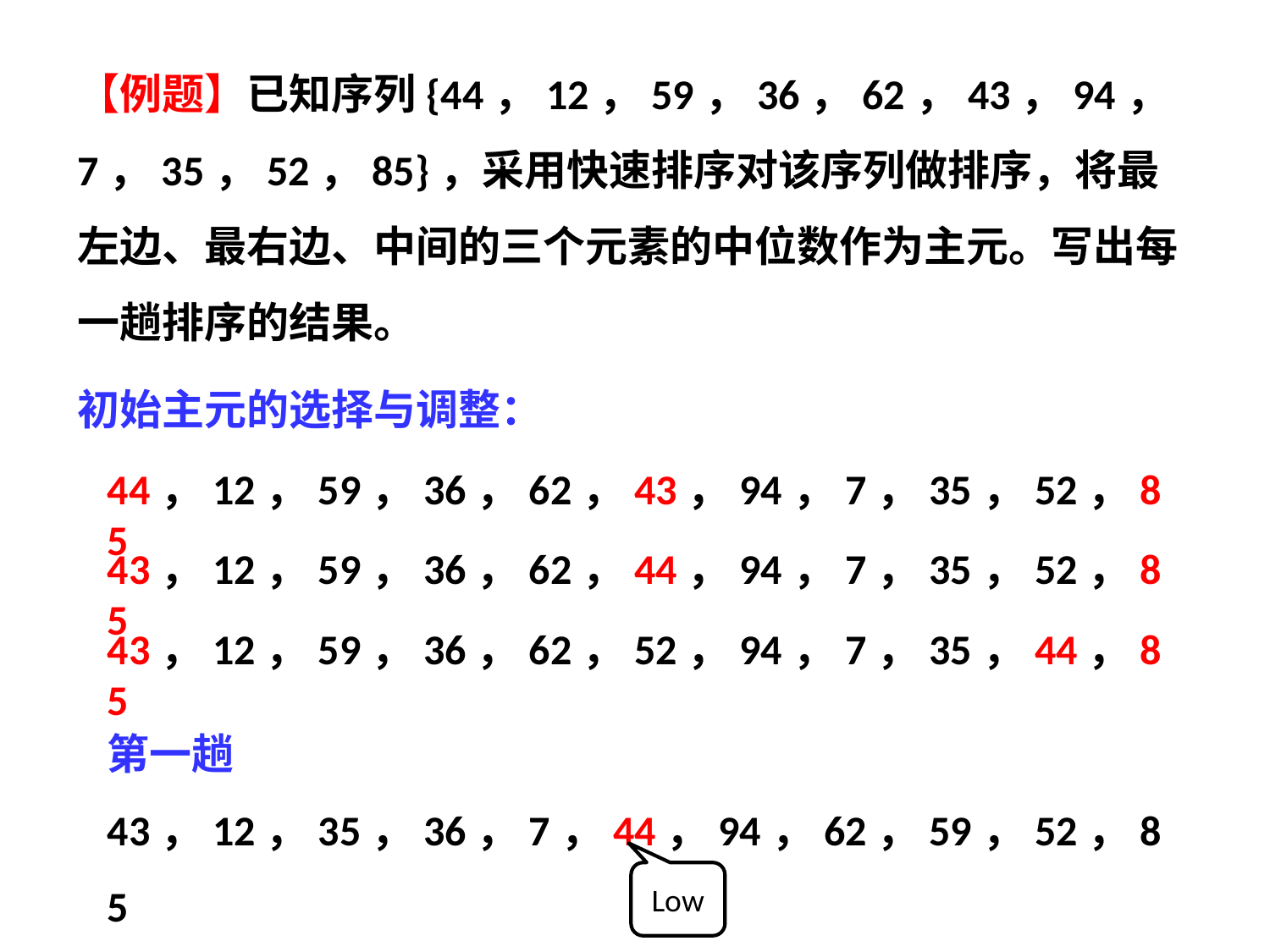

【例题】已知序列{44，12，59，36，62，43，94，7，35，52，85}，采用快速排序对该序列做排序，将最左边、最右边、中间的三个元素的中位数作为主元。写出每一趟排序的结果。
初始主元的选择与调整：
44，12，59，36，62，43，94，7，35，52，85
43，12，59，36，62，44，94，7，35，52，85
43，12，59，36，62，52，94，7，35，44，85
第一趟
43，12，35，36，7，44，94，62，59，52，85
Low